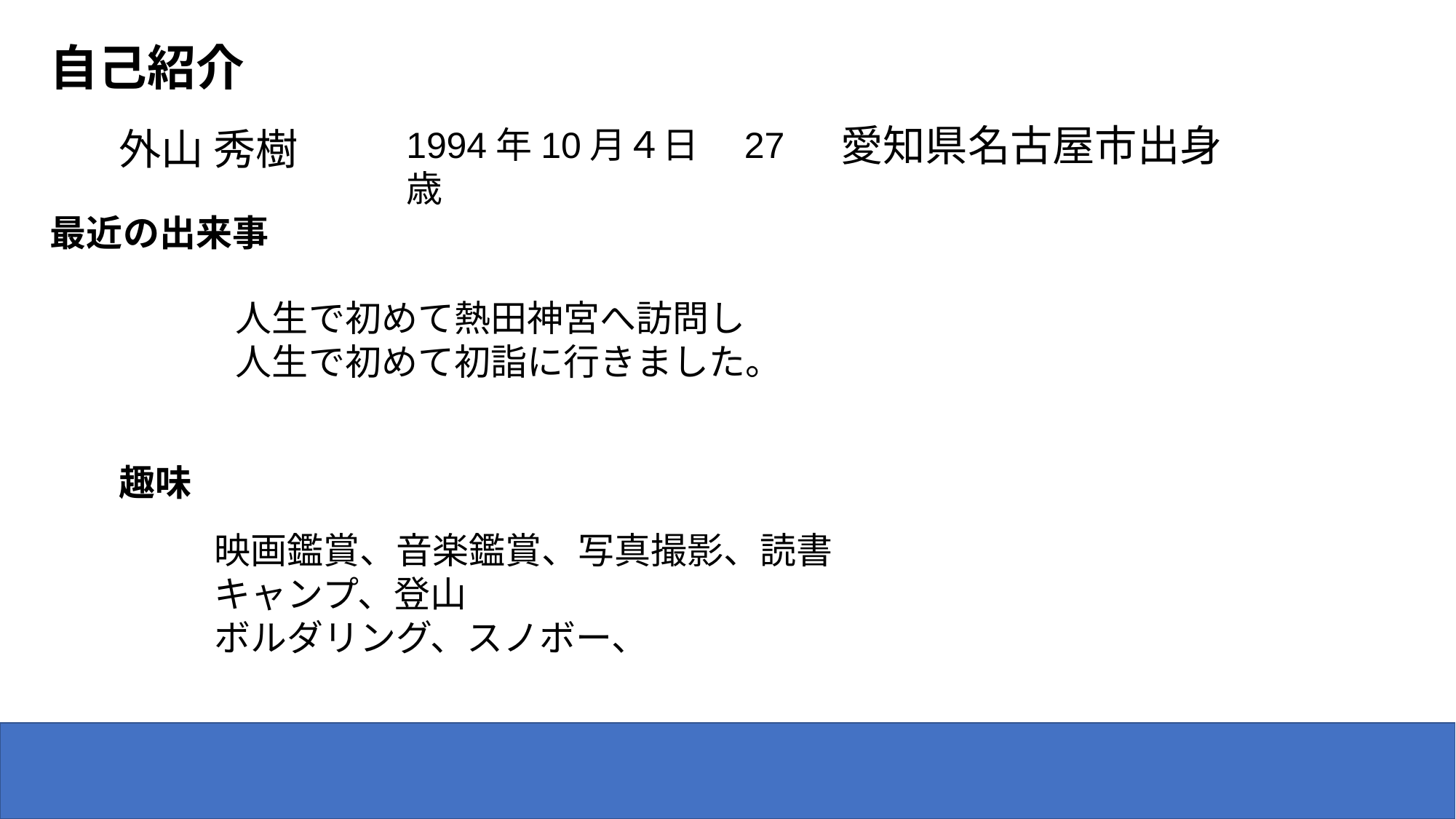

自己紹介
愛知県名古屋市出身
外山 秀樹
1994年10月４日　27歳
最近の出来事
人生で初めて熱田神宮へ訪問し
人生で初めて初詣に行きました。

趣味
映画鑑賞、音楽鑑賞、写真撮影、読書
キャンプ、登山
ボルダリング、スノボー、